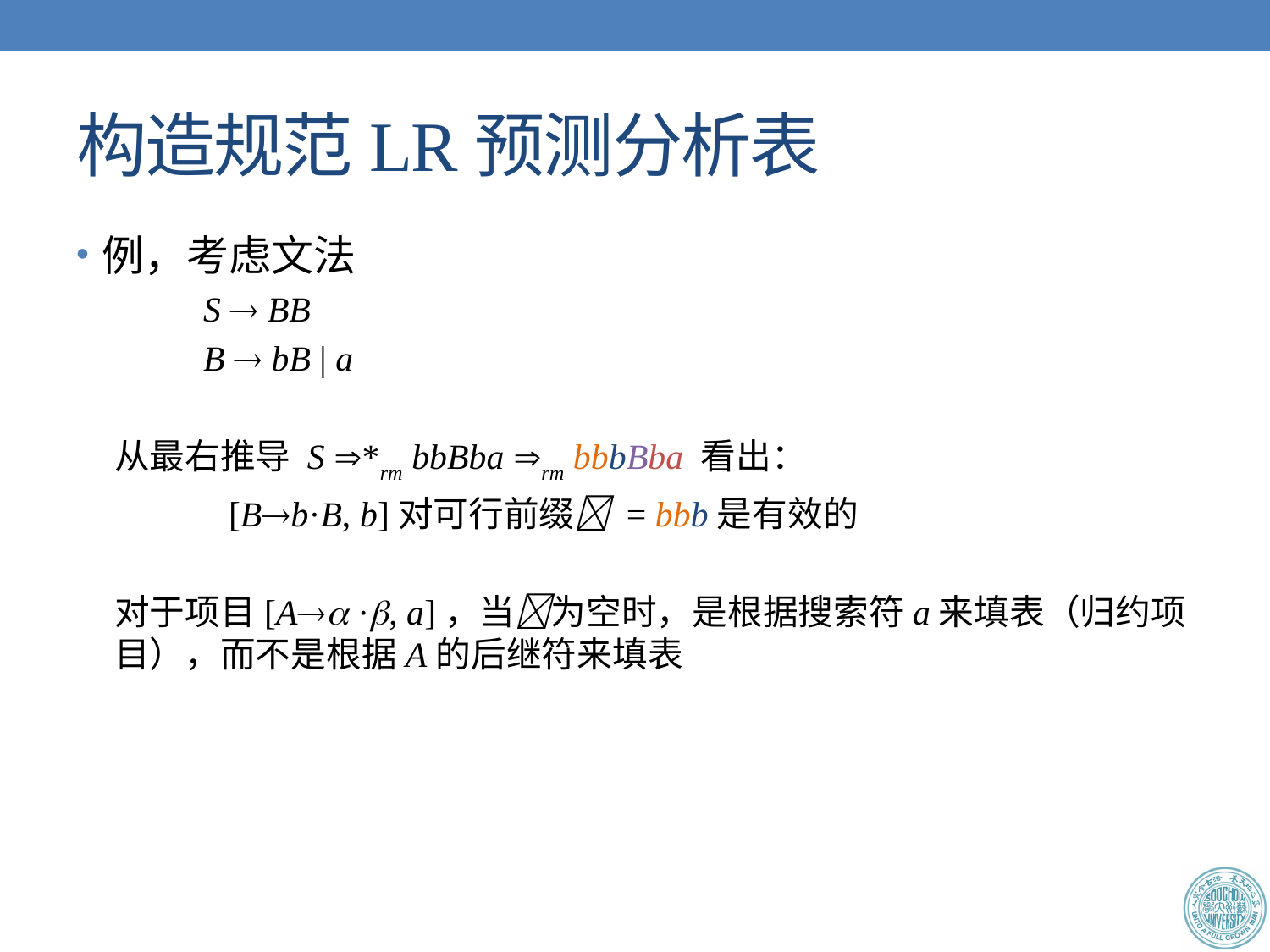

# 构造规范LR预测分析表
例，考虑文法
	S → BB
	B → bB | a

从最右推导 S ⇒*rm bbBba ⇒rm bbbBba 看出：
	 	[B→b·B, b]对可行前缀γ = bbb是有效的

对于项目[A→α ·β, a]，当β为空时，是根据搜索符a来填表（归约项目），而不是根据A的后继符来填表